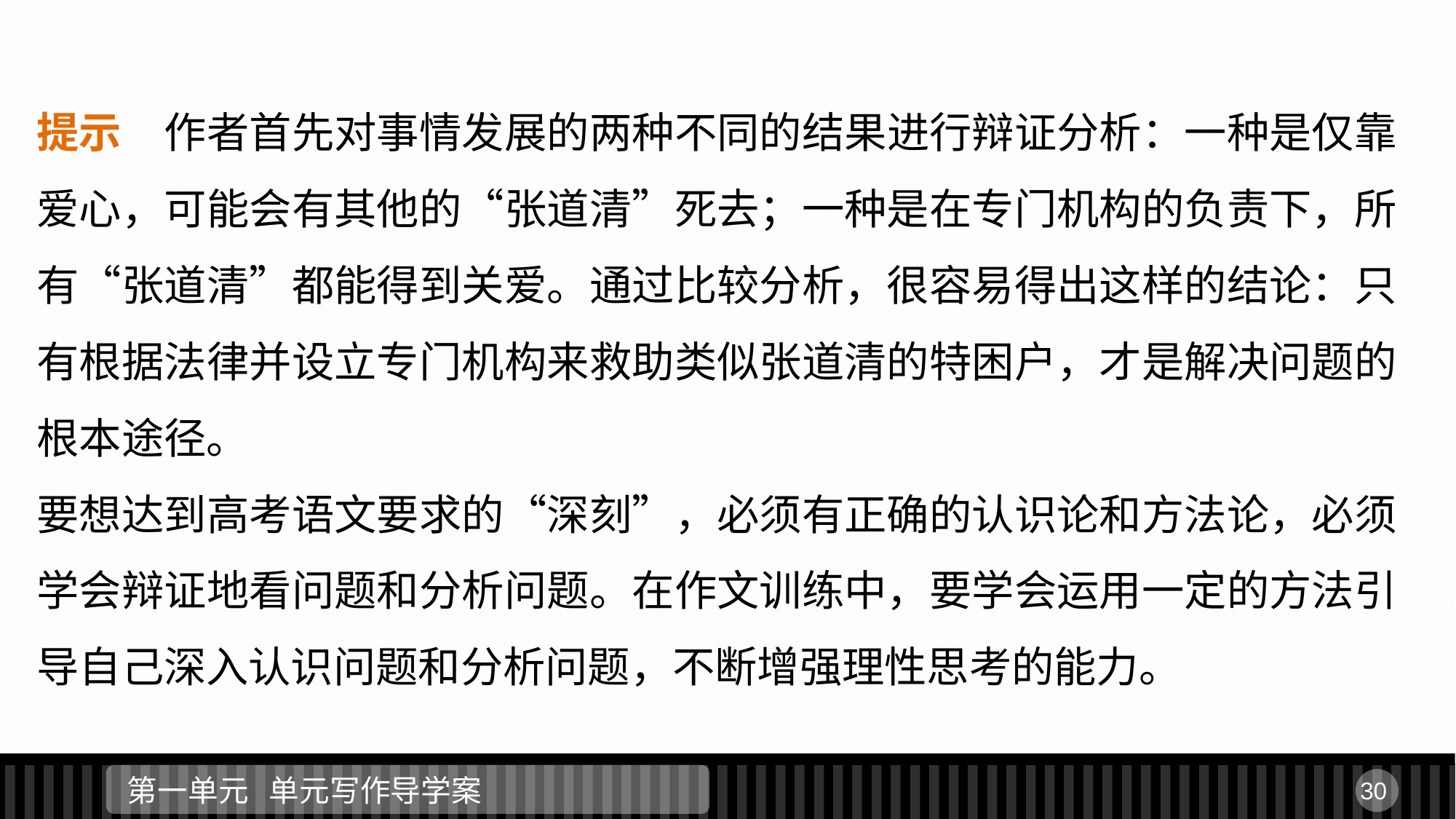

提示　作者首先对事情发展的两种不同的结果进行辩证分析：一种是仅靠爱心，可能会有其他的“张道清”死去；一种是在专门机构的负责下，所有“张道清”都能得到关爱。通过比较分析，很容易得出这样的结论：只有根据法律并设立专门机构来救助类似张道清的特困户，才是解决问题的根本途径。
要想达到高考语文要求的“深刻”，必须有正确的认识论和方法论，必须学会辩证地看问题和分析问题。在作文训练中，要学会运用一定的方法引导自己深入认识问题和分析问题，不断增强理性思考的能力。